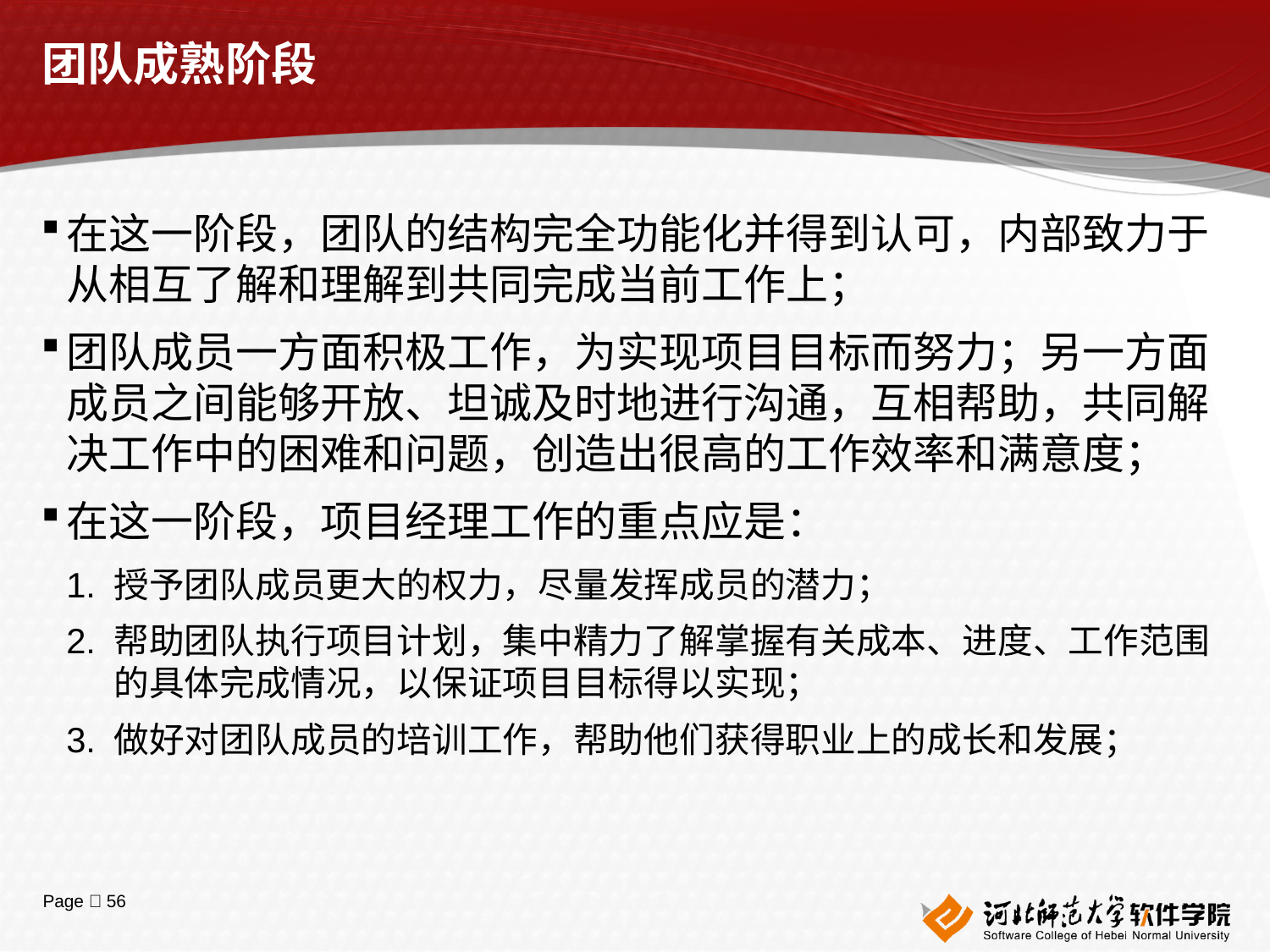

# 团队成熟阶段
在这一阶段，团队的结构完全功能化并得到认可，内部致力于从相互了解和理解到共同完成当前工作上；
团队成员一方面积极工作，为实现项目目标而努力；另一方面成员之间能够开放、坦诚及时地进行沟通，互相帮助，共同解决工作中的困难和问题，创造出很高的工作效率和满意度；
在这一阶段，项目经理工作的重点应是：
授予团队成员更大的权力，尽量发挥成员的潜力；
帮助团队执行项目计划，集中精力了解掌握有关成本、进度、工作范围的具体完成情况，以保证项目目标得以实现；
做好对团队成员的培训工作，帮助他们获得职业上的成长和发展；